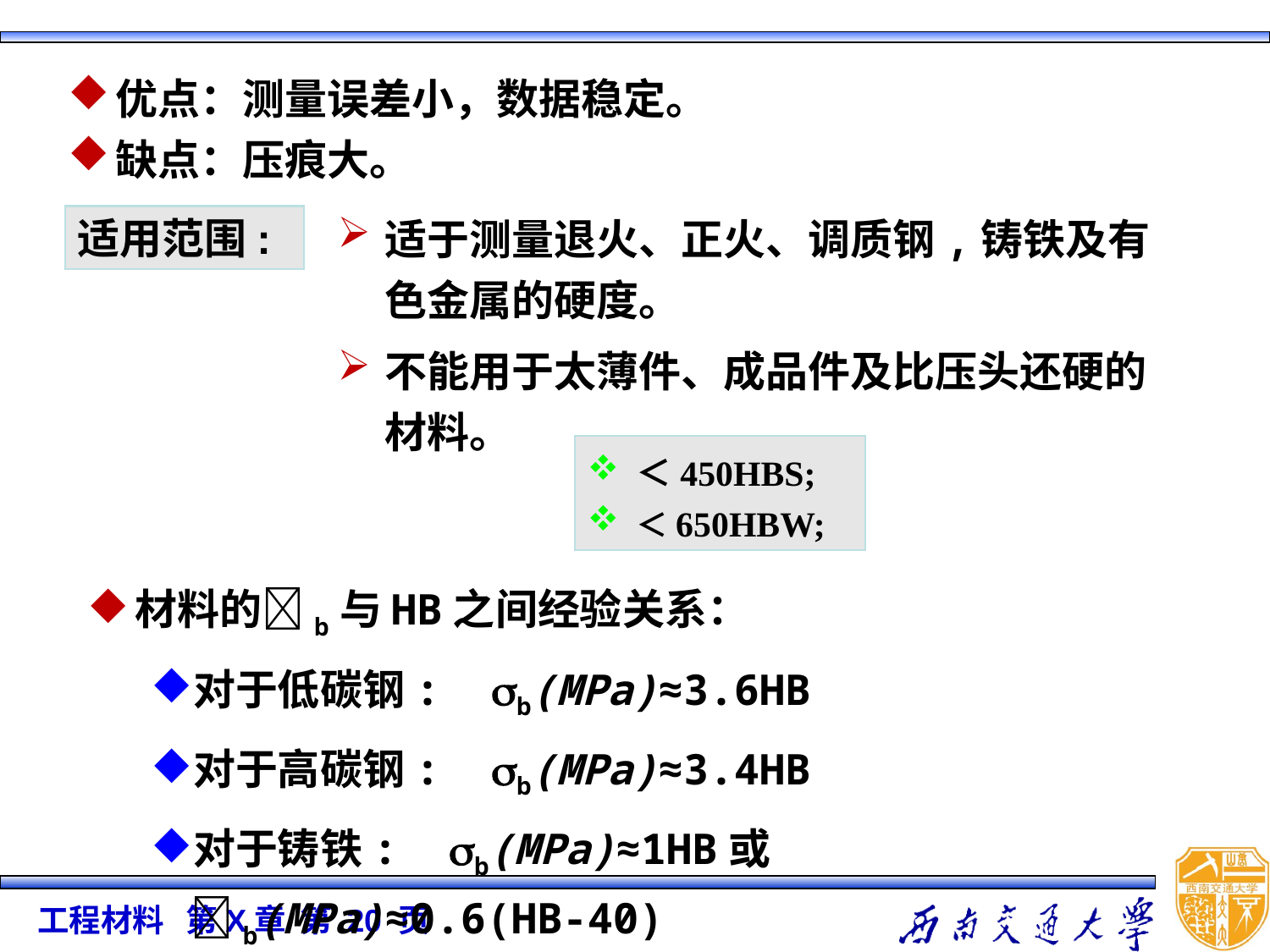

优点：测量误差小，数据稳定。
缺点：压痕大。
适于测量退火、正火、调质钢,铸铁及有色金属的硬度。
不能用于太薄件、成品件及比压头还硬的材料。
适用范围:
 ＜450HBS;
 ＜650HBW;
材料的σb与HB之间经验关系：
对于低碳钢:  σb(MPa)≈3.6HB
对于高碳钢:  σb(MPa)≈3.4HB
对于铸铁:  σb(MPa)≈1HB或 σb(MPa)≈0.6(HB-40)